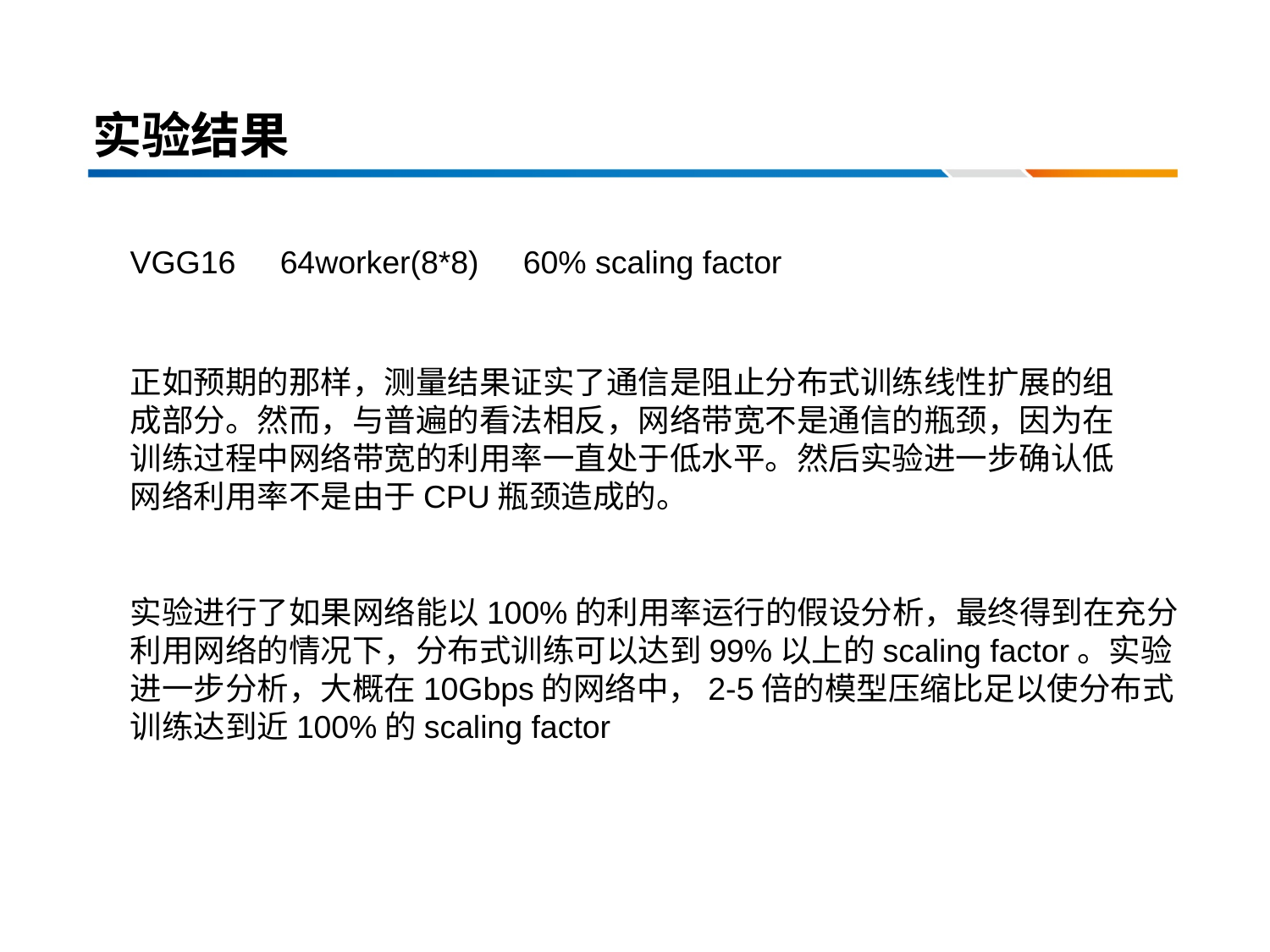

# 实验结果
VGG16     64worker(8*8)     60% scaling factor
正如预期的那样，测量结果证实了通信是阻止分布式训练线性扩展的组成部分。然而，与普遍的看法相反，网络带宽不是通信的瓶颈，因为在训练过程中网络带宽的利用率一直处于低水平。然后实验进一步确认低网络利用率不是由于CPU瓶颈造成的。

实验进行了如果网络能以100%的利用率运行的假设分析，最终得到在充分利用网络的情况下，分布式训练可以达到99%以上的scaling factor。实验进一步分析，大概在10Gbps的网络中，2-5倍的模型压缩比足以使分布式训练达到近100%的scaling factor